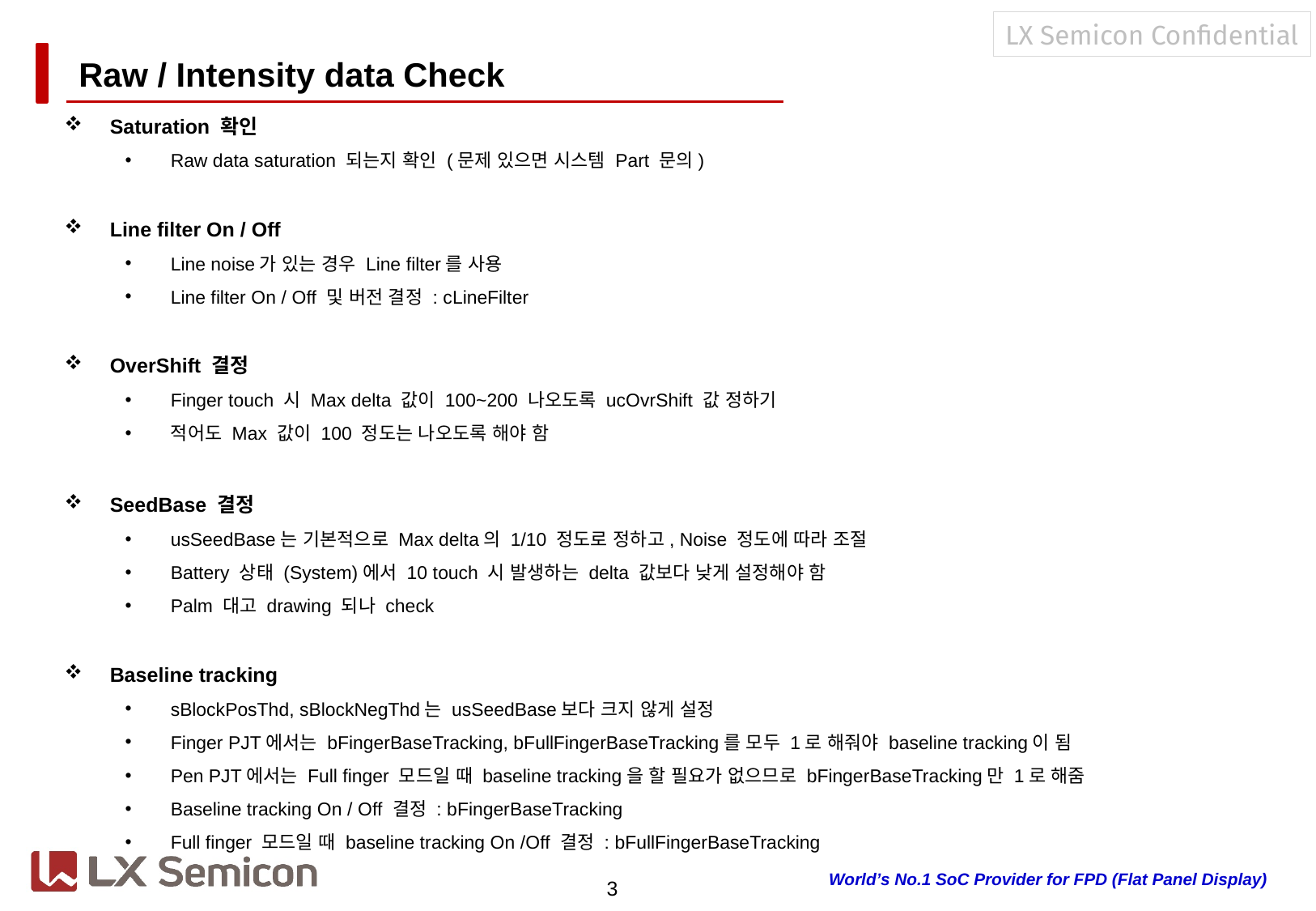

# Raw / Intensity data Check
Saturation 확인
Raw data saturation 되는지 확인 (문제 있으면 시스템 Part 문의)

Line filter On / Off
Line noise가 있는 경우 Line filter를 사용
Line filter On / Off 및 버전 결정 : cLineFilter

OverShift 결정
Finger touch 시 Max delta 값이 100~200 나오도록 ucOvrShift 값 정하기
적어도 Max 값이 100 정도는 나오도록 해야 함

SeedBase 결정
usSeedBase는 기본적으로 Max delta의 1/10 정도로 정하고, Noise 정도에 따라 조절
Battery 상태 (System)에서 10 touch 시 발생하는 delta 값보다 낮게 설정해야 함
Palm 대고 drawing 되나 check

Baseline tracking
sBlockPosThd, sBlockNegThd는 usSeedBase보다 크지 않게 설정
Finger PJT에서는 bFingerBaseTracking, bFullFingerBaseTracking를 모두 1로 해줘야 baseline tracking이 됨
Pen PJT에서는 Full finger 모드일 때 baseline tracking을 할 필요가 없으므로 bFingerBaseTracking만 1로 해줌
Baseline tracking On / Off 결정 : bFingerBaseTracking
Full finger 모드일 때 baseline tracking On /Off 결정 : bFullFingerBaseTracking